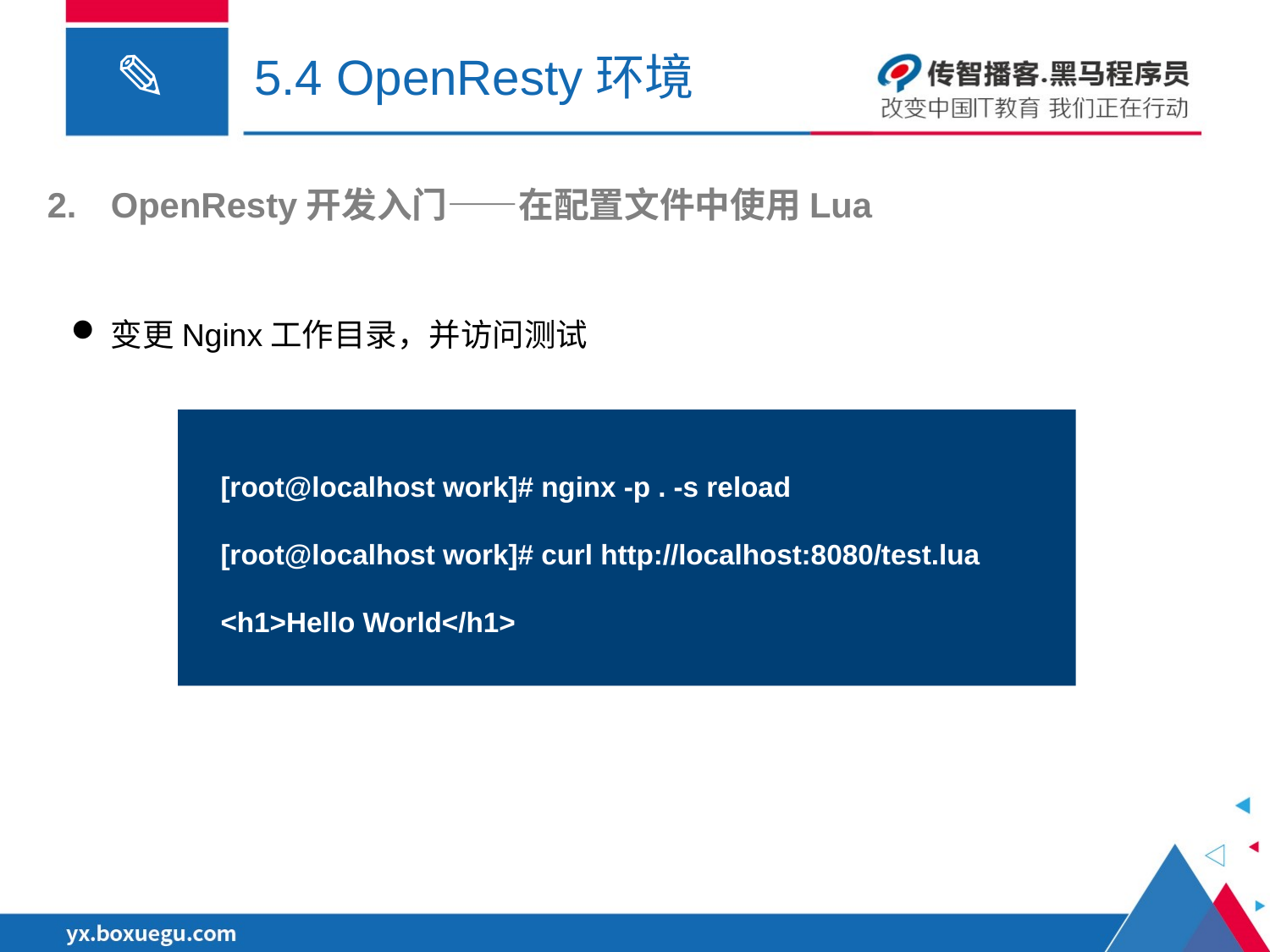

# 5.4 OpenResty环境
OpenResty开发入门——在配置文件中使用Lua
变更Nginx工作目录，并访问测试

[root@localhost work]# nginx -p . -s reload
[root@localhost work]# curl http://localhost:8080/test.lua
<h1>Hello World</h1>